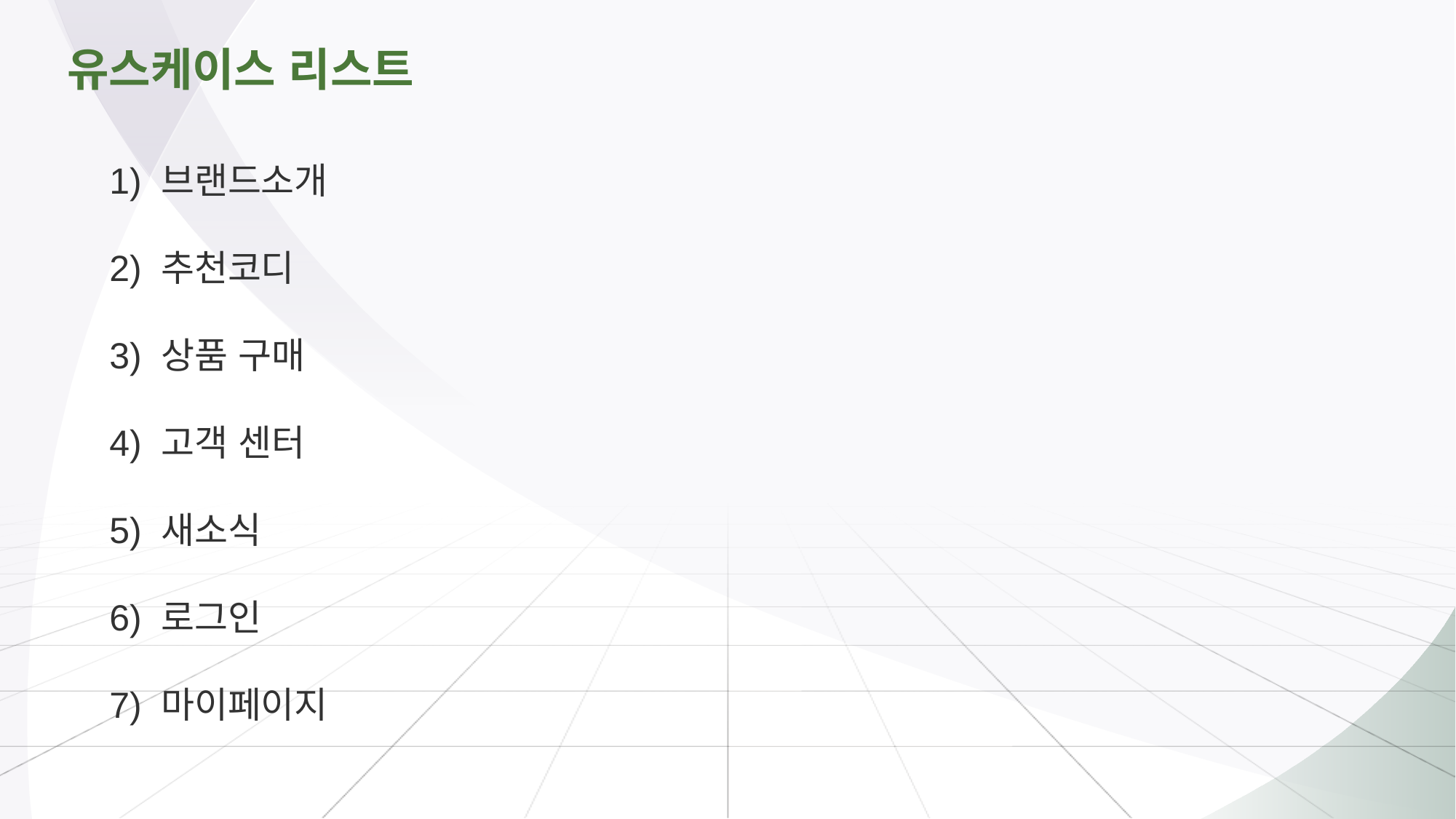

# 유스케이스 리스트
1) 브랜드소개

2) 추천코디

3) 상품 구매

4) 고객 센터

5) 새소식

6) 로그인

7) 마이페이지